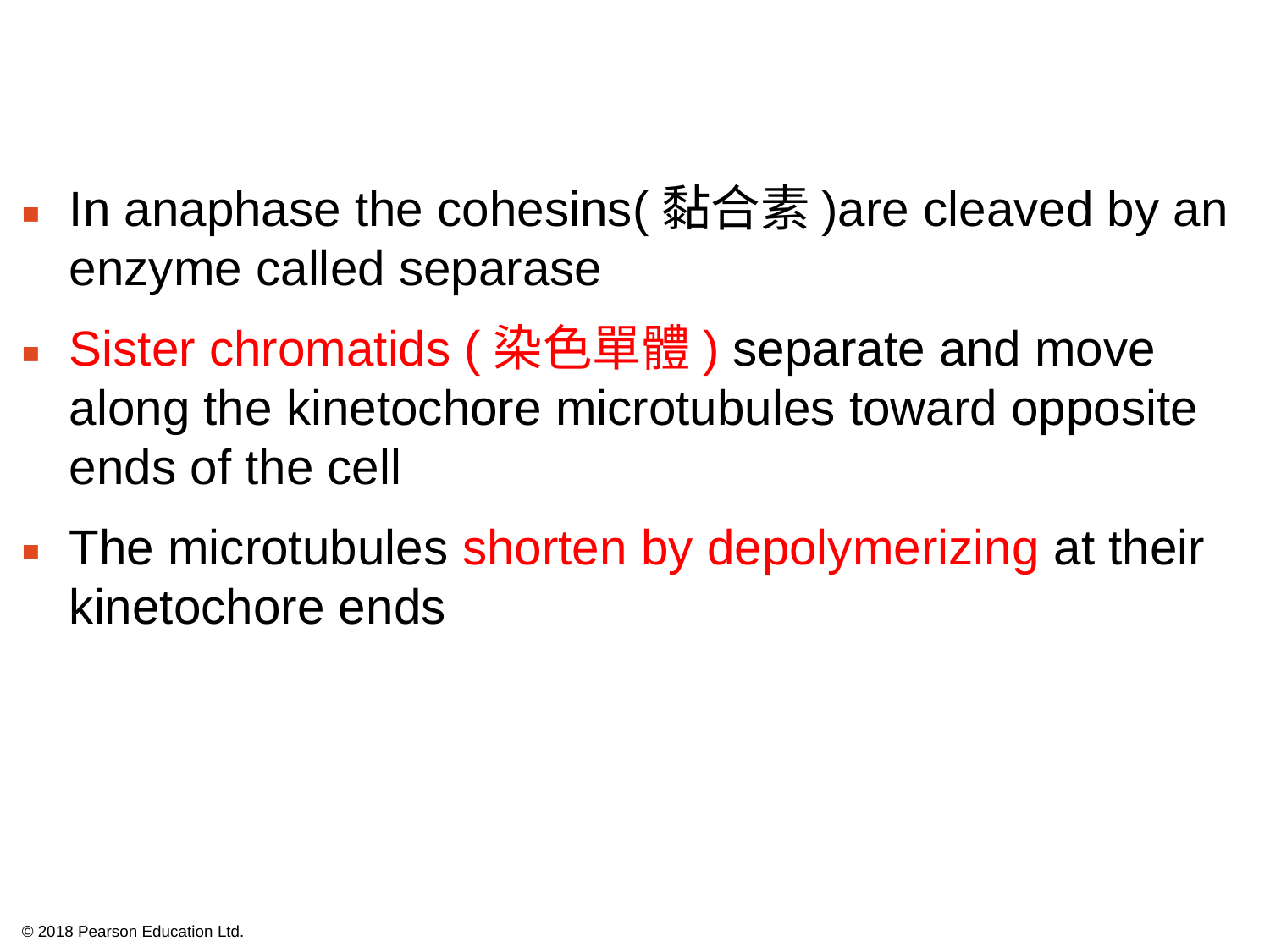

In anaphase the cohesins(黏合素)are cleaved by an enzyme called separase
Sister chromatids (染色單體) separate and move along the kinetochore microtubules toward opposite ends of the cell
The microtubules shorten by depolymerizing at their kinetochore ends
© 2018 Pearson Education Ltd.